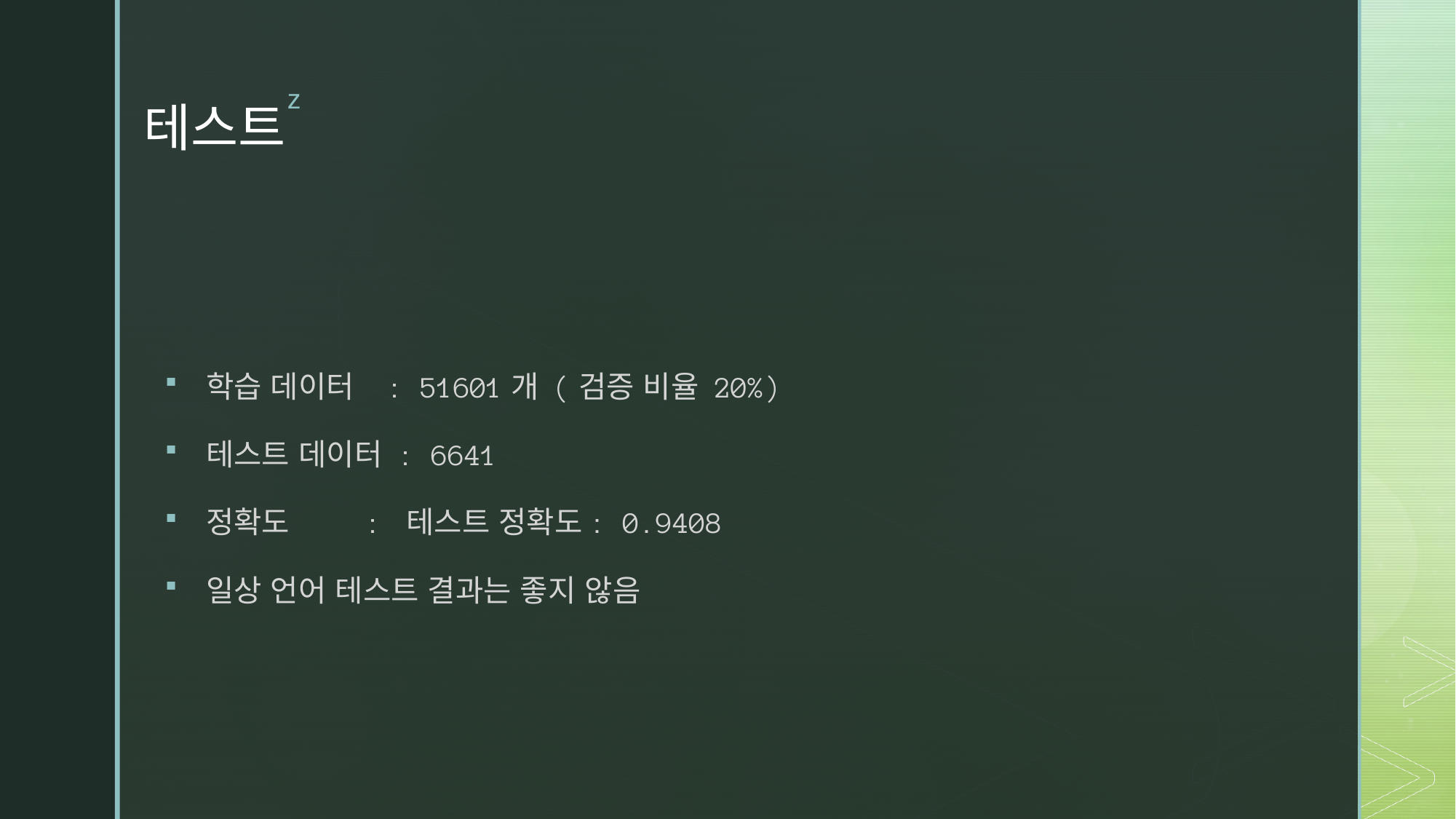

# 테스트
학습 데이터   : 51601개 (검증 비율 20%)
테스트 데이터 : 6641
정확도        : 테스트 정확도: 0.9408
일상 언어 테스트 결과는 좋지 않음